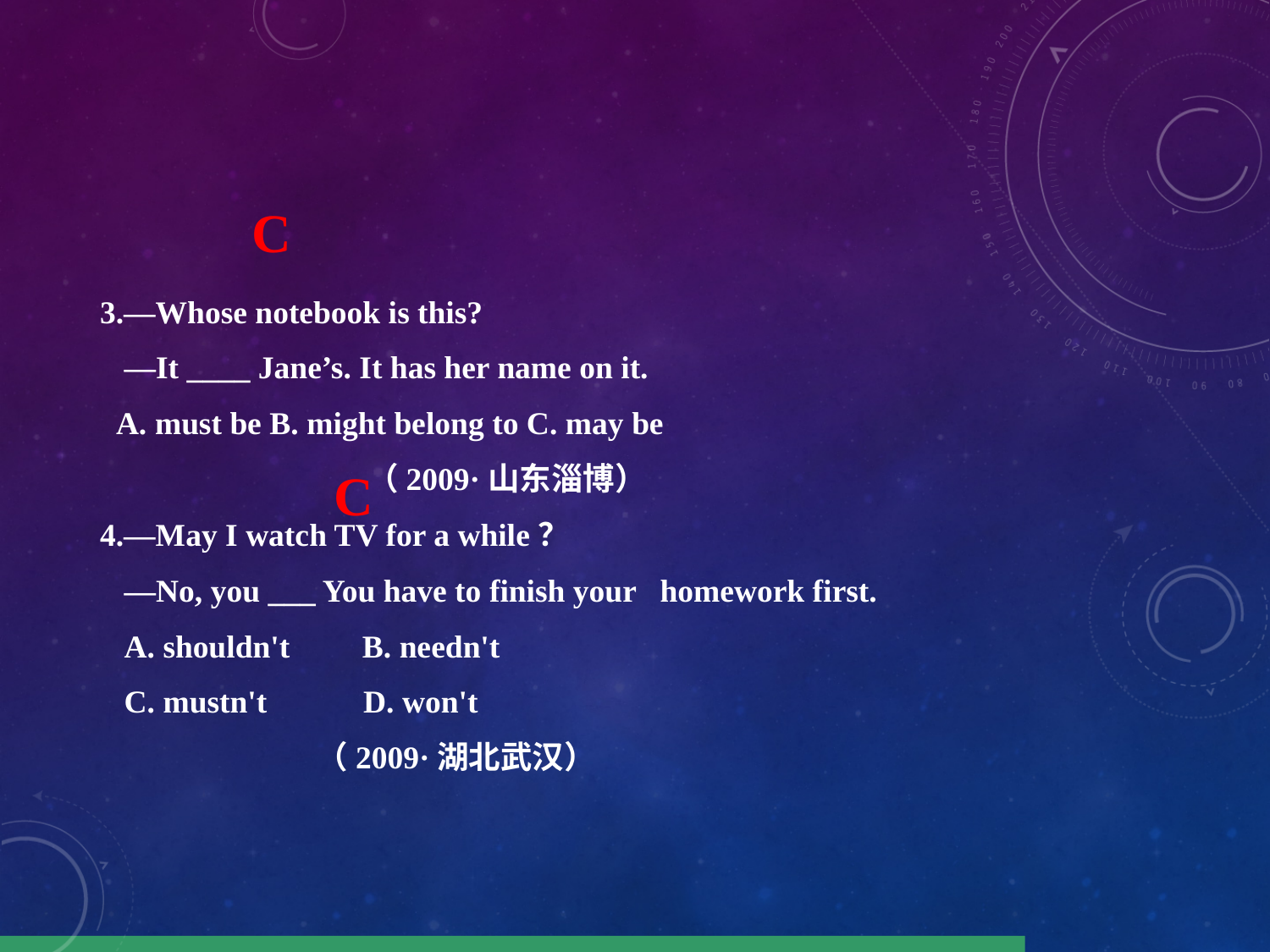

3.—Whose notebook is this?
   —It ____ Jane’s. It has her name on it.
  A. must be B. might belong to C. may be
                                    （2009·山东淄博）
4.—May I watch TV for a while？
   —No, you ___ You have to finish your   homework first.
   A. shouldn't         B. needn't
   C. mustn't            D. won't
                             （2009·湖北武汉）
C
C